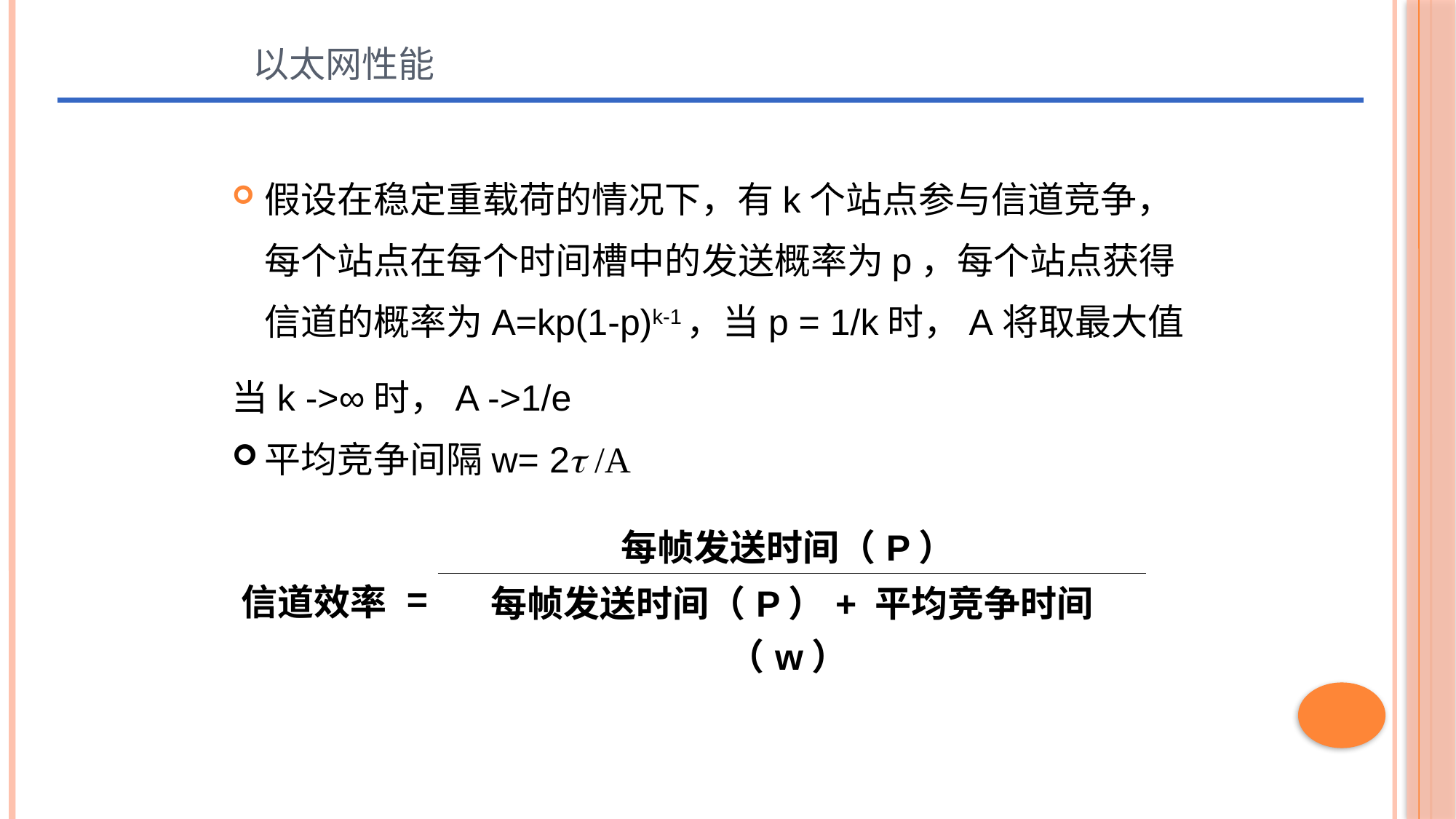

# 以太网性能
假设在稳定重载荷的情况下，有k个站点参与信道竞争，每个站点在每个时间槽中的发送概率为p，每个站点获得信道的概率为A=kp(1-p)k-1，当p = 1/k时，A将取最大值
当k ->∞时，A ->1/e
平均竞争间隔w= 2τ /A
| 信道效率 | = | 每帧发送时间（P） |
| --- | --- | --- |
|  |  | 每帧发送时间（P）+ 平均竞争时间（w） |